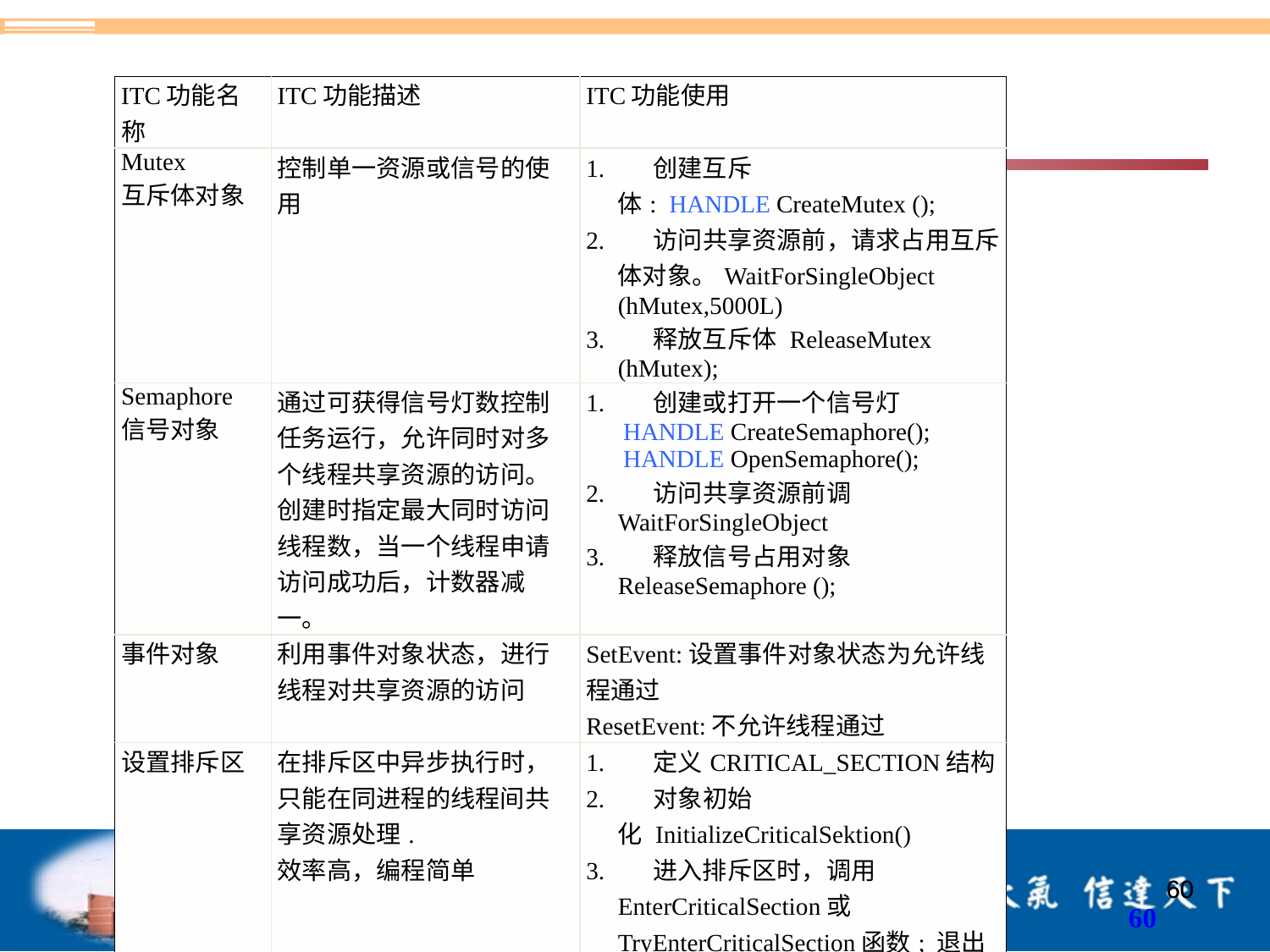

| ITC功能名称 | ITC功能描述 | ITC功能使用 |
| --- | --- | --- |
| Mutex 互斥体对象 | 控制单一资源或信号的使用 | 1.       创建互斥体:  HANDLE CreateMutex (); 2.       访问共享资源前，请求占用互斥体对象。WaitForSingleObject (hMutex,5000L) 3.       释放互斥体 ReleaseMutex (hMutex); |
| Semaphore 信号对象 | 通过可获得信号灯数控制任务运行，允许同时对多个线程共享资源的访问。创建时指定最大同时访问线程数，当一个线程申请访问成功后，计数器减一。 | 1.       创建或打开一个信号灯 HANDLE CreateSemaphore(); HANDLE OpenSemaphore(); 2.       访问共享资源前调WaitForSingleObject 3.       释放信号占用对象ReleaseSemaphore (); |
| 事件对象 | 利用事件对象状态，进行线程对共享资源的访问 | SetEvent:设置事件对象状态为允许线程通过 ResetEvent:不允许线程通过 |
| 设置排斥区 | 在排斥区中异步执行时，只能在同进程的线程间共享资源处理. 效率高，编程简单 | 1.       定义CRITICAL\_SECTION结构 2.       对象初始化 InitializeCriticalSektion() 3.       进入排斥区时，调用EnterCriticalSection或TryEnterCriticalSection函数; 退出时调用LeaveCriticalSection函数 |
60